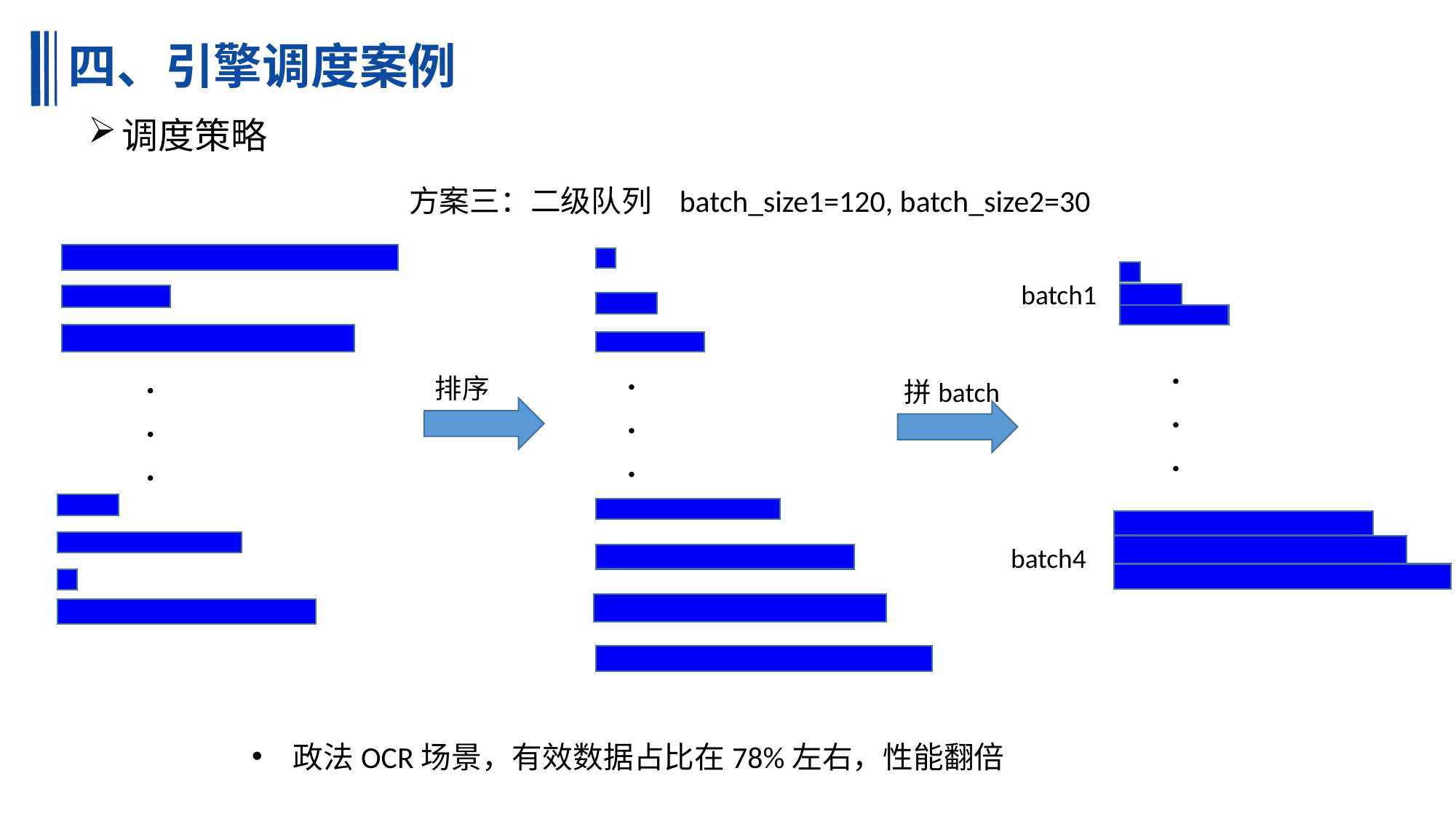

# 四、引擎调度案例
调度策略
方案三：二级队列   batch_size1=120, batch_size2=30

batch1

.
.
.
.
.
.
.
.
.
排序
拼batch

batch4

政法OCR场景，有效数据占比在78%左右，性能翻倍